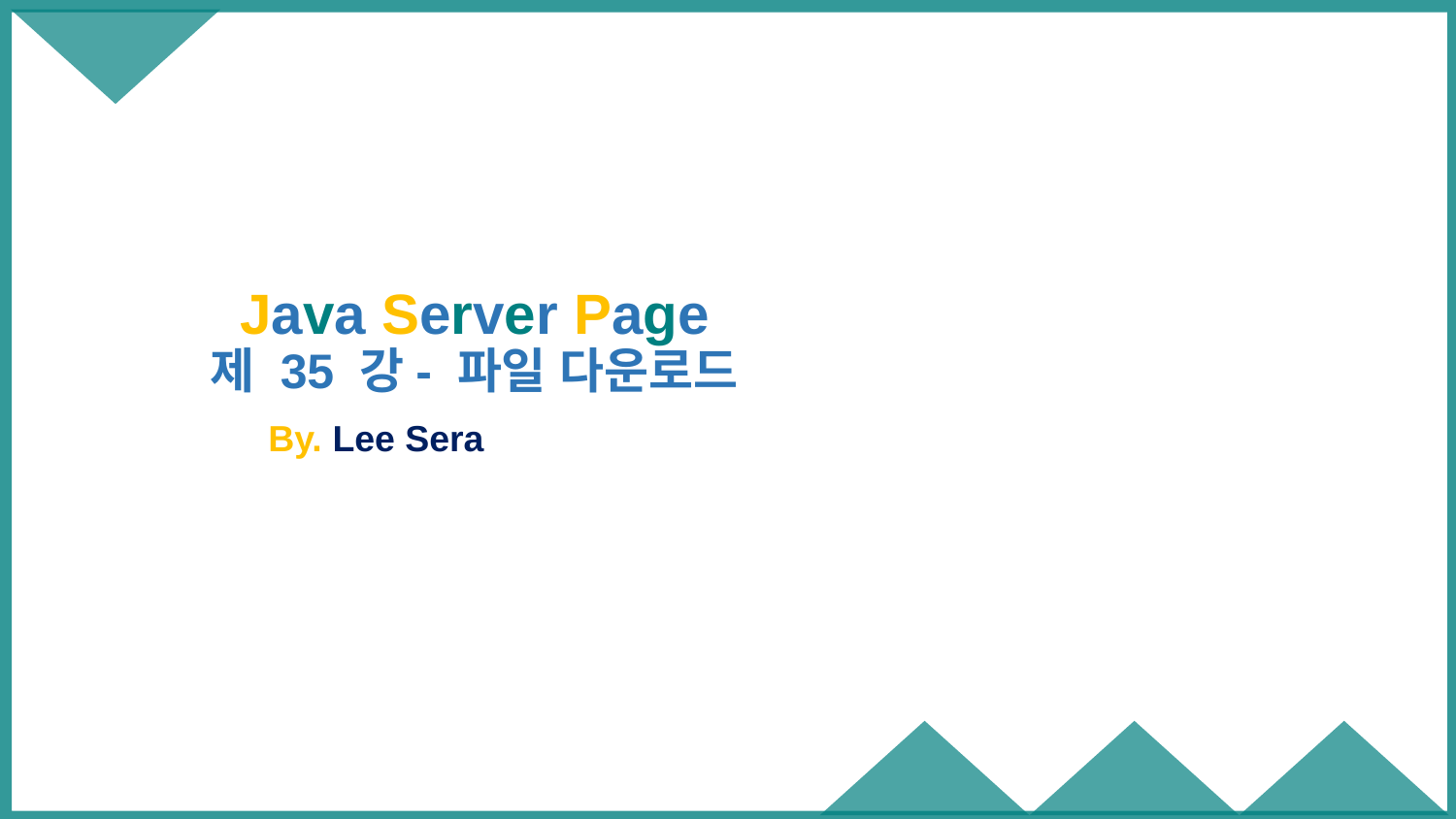

# Java Server Page 제 35 강- 파일 다운로드
By. Lee Sera